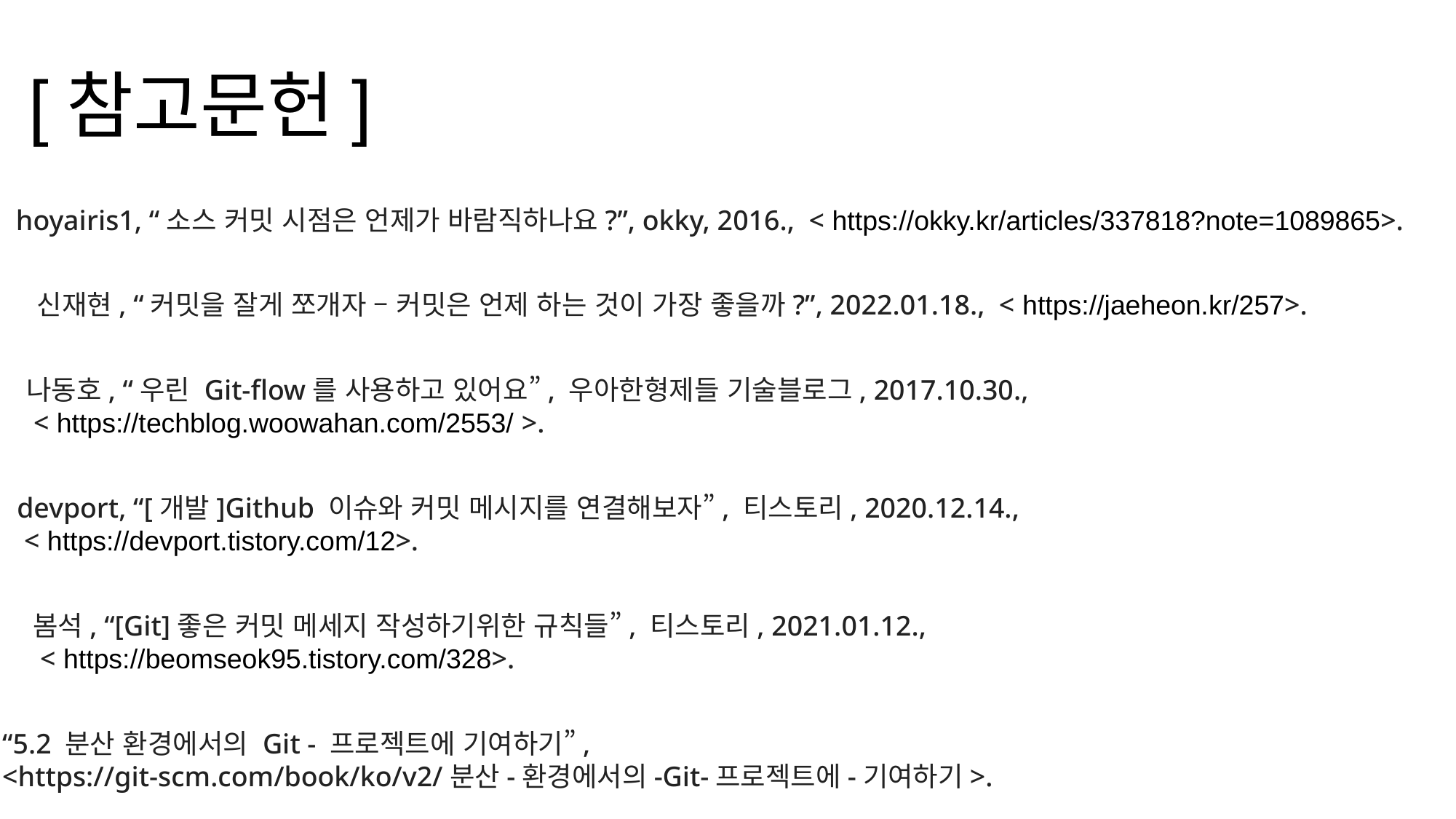

[참고문헌]
hoyairis1, “소스 커밋 시점은 언제가 바람직하나요?”, okky, 2016.,  < https://okky.kr/articles/337818?note=1089865>.
신재현, “커밋을 잘게 쪼개자 – 커밋은 언제 하는 것이 가장 좋을까?”, 2022.01.18.,  < https://jaeheon.kr/257>.
나동호, “우린 Git-flow를 사용하고 있어요”, 우아한형제들 기술블로그, 2017.10.30.,
 < https://techblog.woowahan.com/2553/ >.
devport, “[개발]Github 이슈와 커밋 메시지를 연결해보자”, 티스토리, 2020.12.14.,
 < https://devport.tistory.com/12>.
봄석, “[Git]좋은 커밋 메세지 작성하기위한 규칙들”, 티스토리, 2021.01.12.,
 < https://beomseok95.tistory.com/328>.
“5.2 분산 환경에서의 Git - 프로젝트에 기여하기”,
<https://git-scm.com/book/ko/v2/분산-환경에서의-Git-프로젝트에-기여하기>.